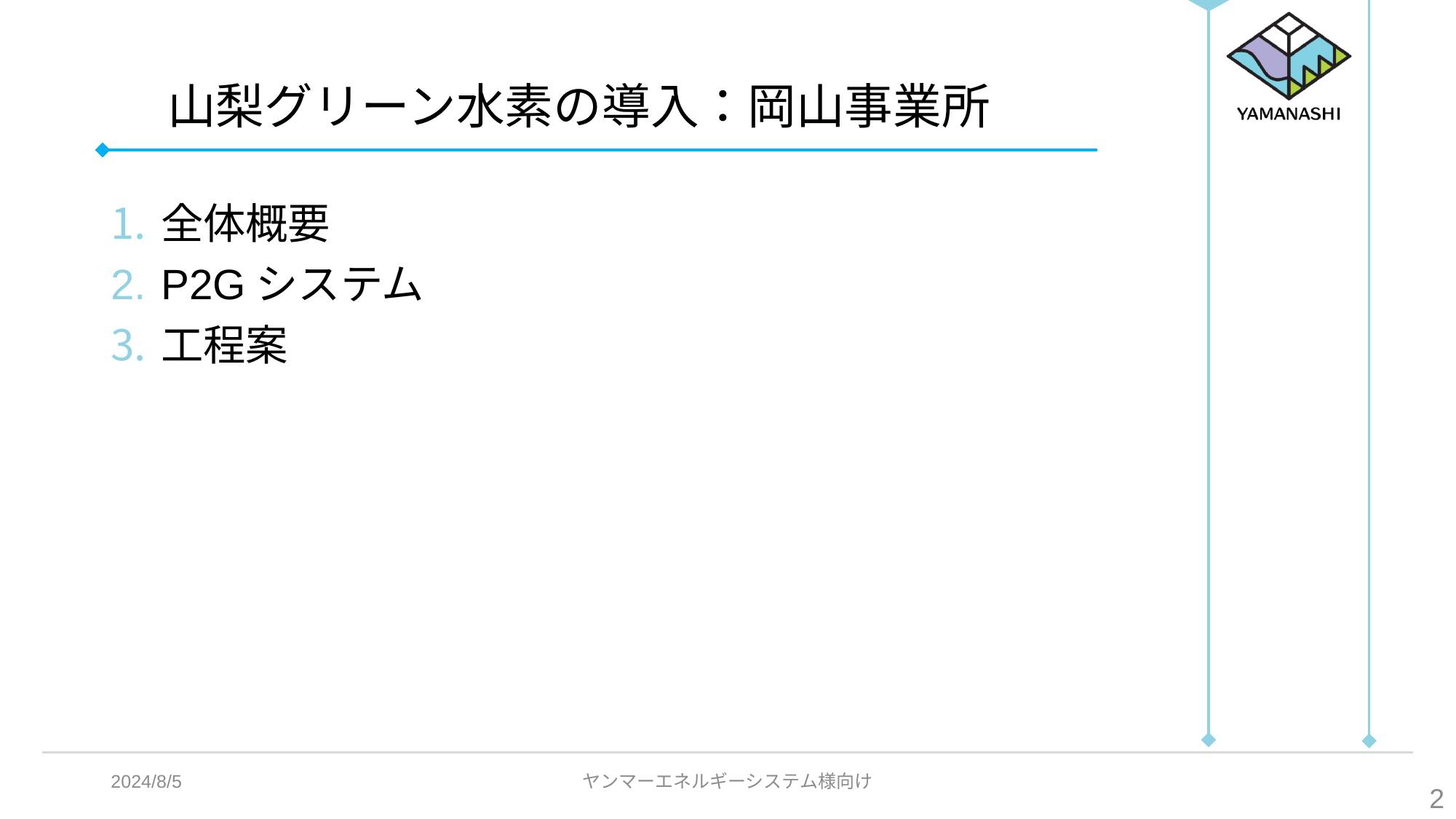

# 山梨グリーン水素の導入：岡山事業所
全体概要
P2Gシステム
工程案
2024/8/5
ヤンマーエネルギーシステム様向け
2